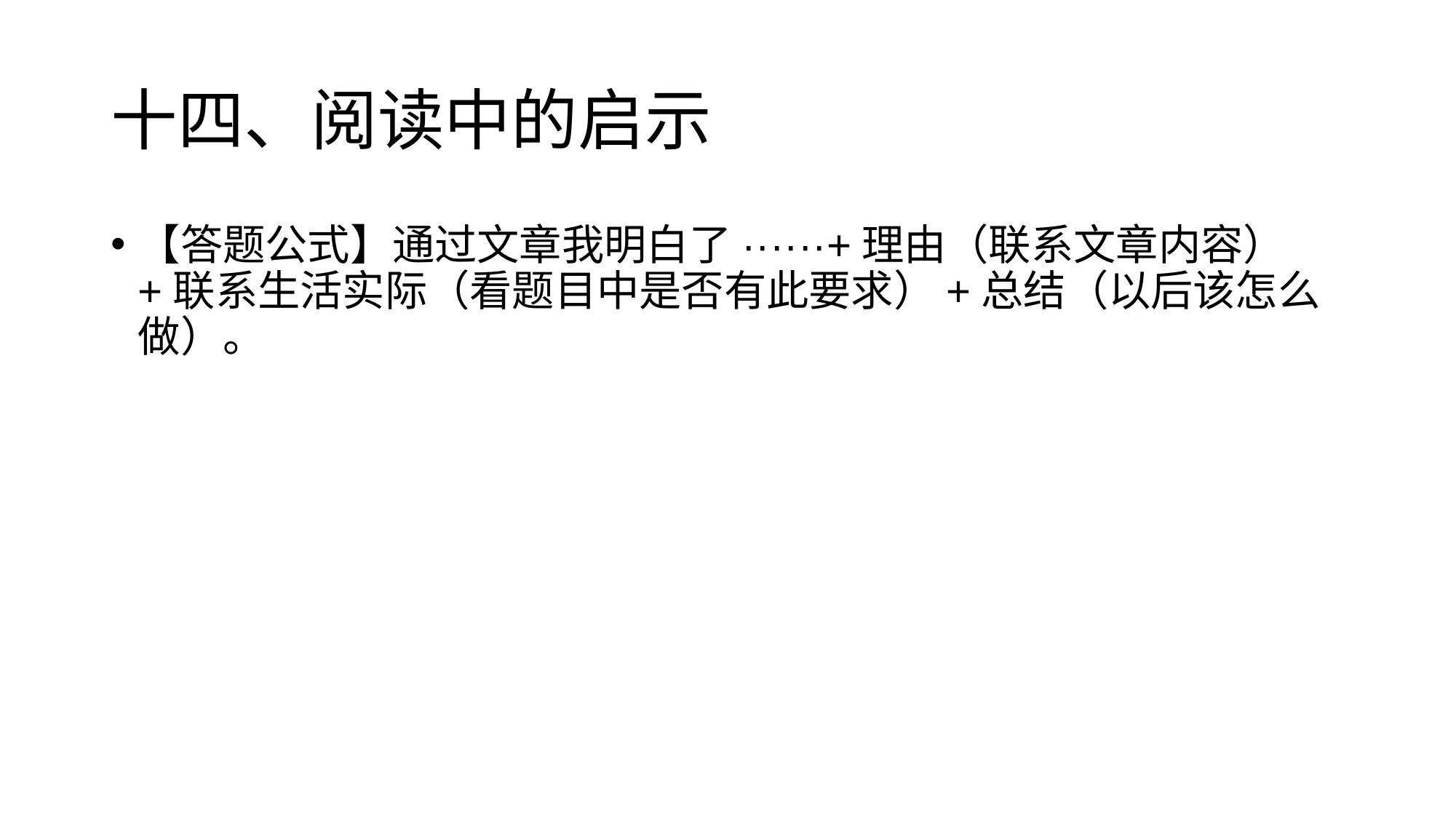

# 十四、阅读中的启示
【答题公式】通过文章我明白了······+理由（联系文章内容）+联系生活实际（看题目中是否有此要求）+总结（以后该怎么做）。